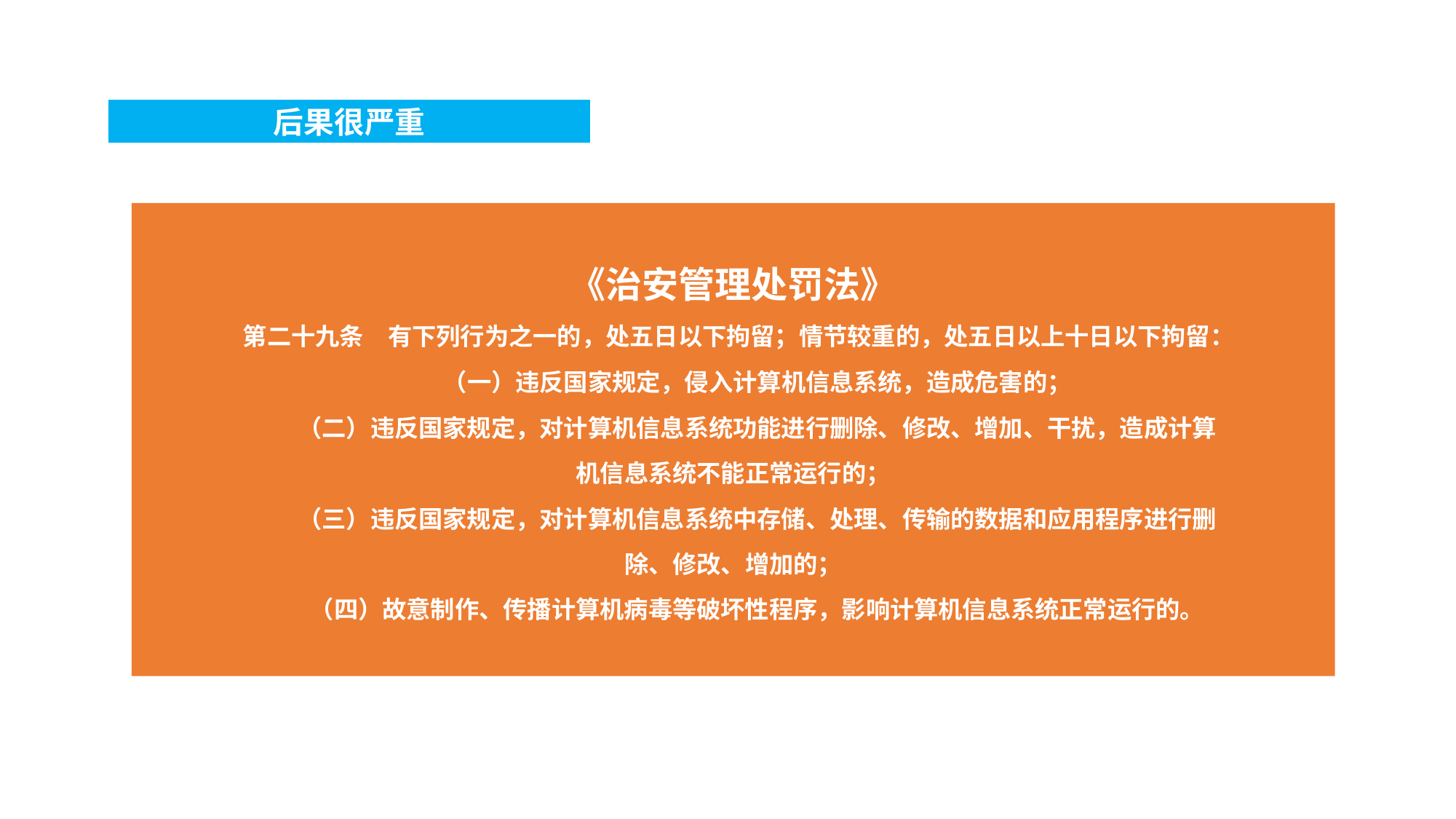

后果很严重
《治安管理处罚法》
 第二十九条　有下列行为之一的，处五日以下拘留；情节较重的，处五日以上十日以下拘留：
　　（一）违反国家规定，侵入计算机信息系统，造成危害的；
　　（二）违反国家规定，对计算机信息系统功能进行删除、修改、增加、干扰，造成计算
机信息系统不能正常运行的；
　　（三）违反国家规定，对计算机信息系统中存储、处理、传输的数据和应用程序进行删
除、修改、增加的；
　　（四）故意制作、传播计算机病毒等破坏性程序，影响计算机信息系统正常运行的。